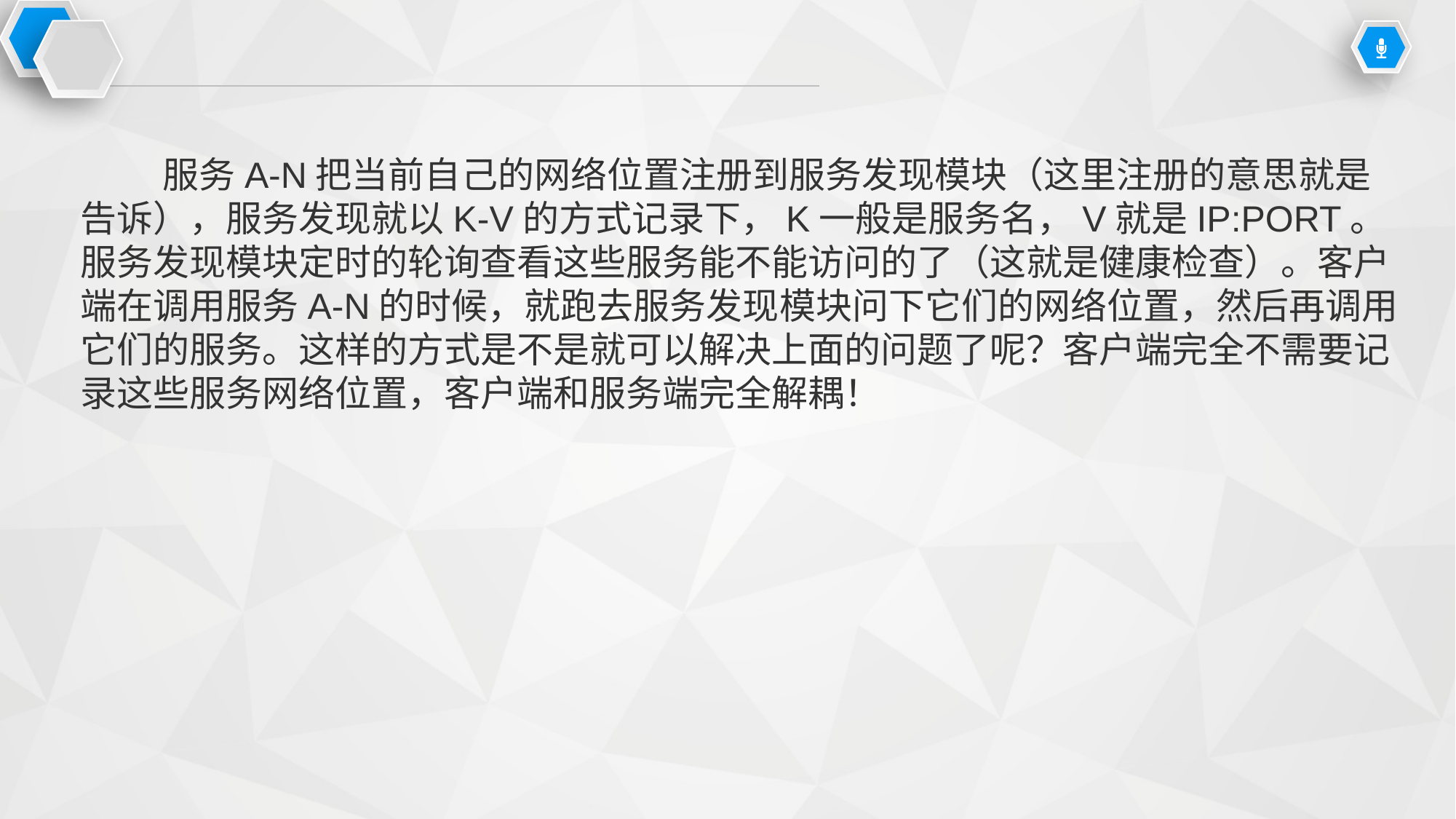

服务A-N把当前自己的网络位置注册到服务发现模块（这里注册的意思就是告诉），服务发现就以K-V的方式记录下，K一般是服务名，V就是IP:PORT。服务发现模块定时的轮询查看这些服务能不能访问的了（这就是健康检查）。客户端在调用服务A-N的时候，就跑去服务发现模块问下它们的网络位置，然后再调用它们的服务。这样的方式是不是就可以解决上面的问题了呢？客户端完全不需要记录这些服务网络位置，客户端和服务端完全解耦！